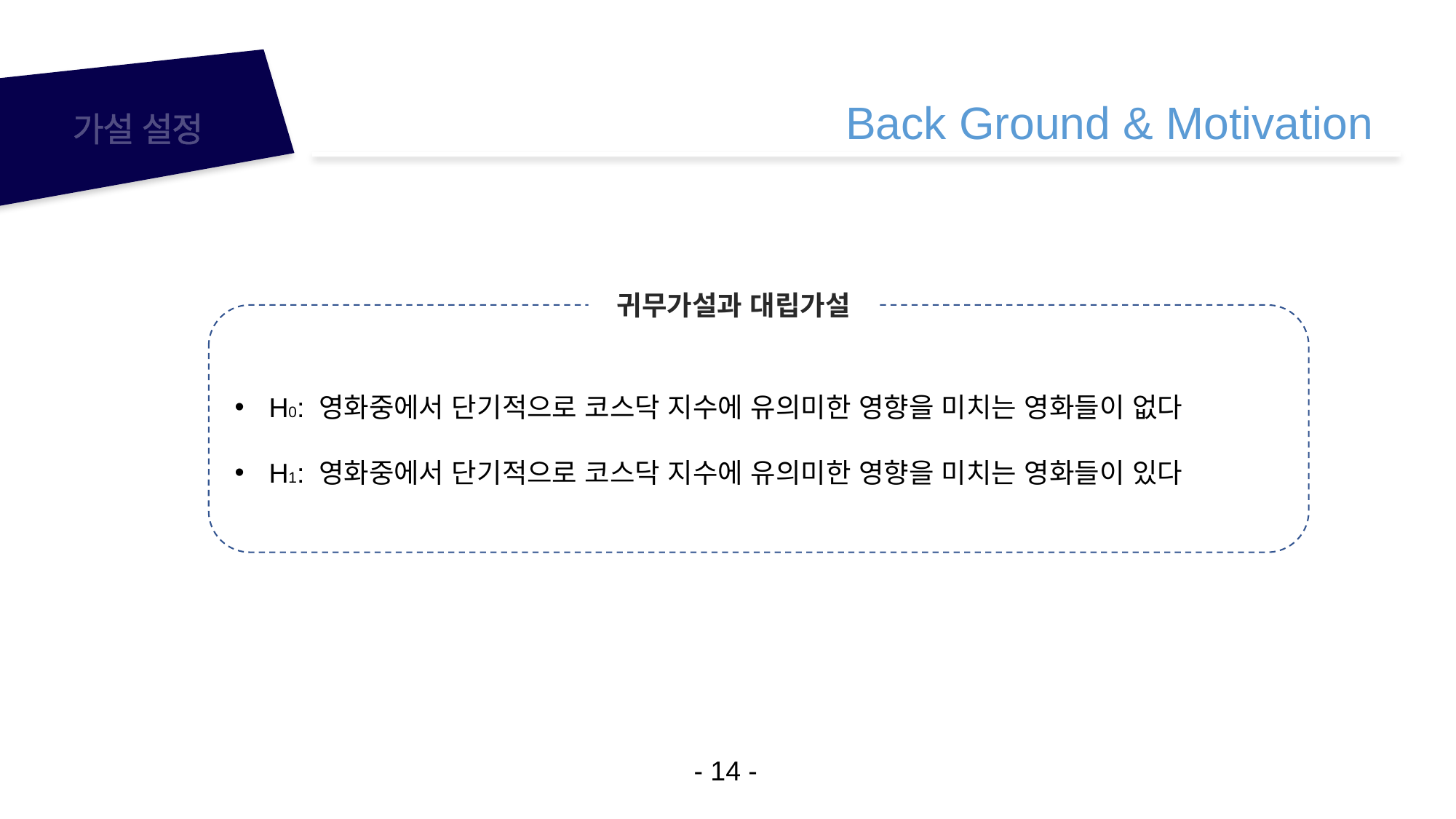

Back Ground & Motivation
가설 설정
귀무가설과 대립가설

H0: 영화중에서 단기적으로 코스닥 지수에 유의미한 영향을 미치는 영화들이 없다

H1: 영화중에서 단기적으로 코스닥 지수에 유의미한 영향을 미치는 영화들이 있다

- 14 -